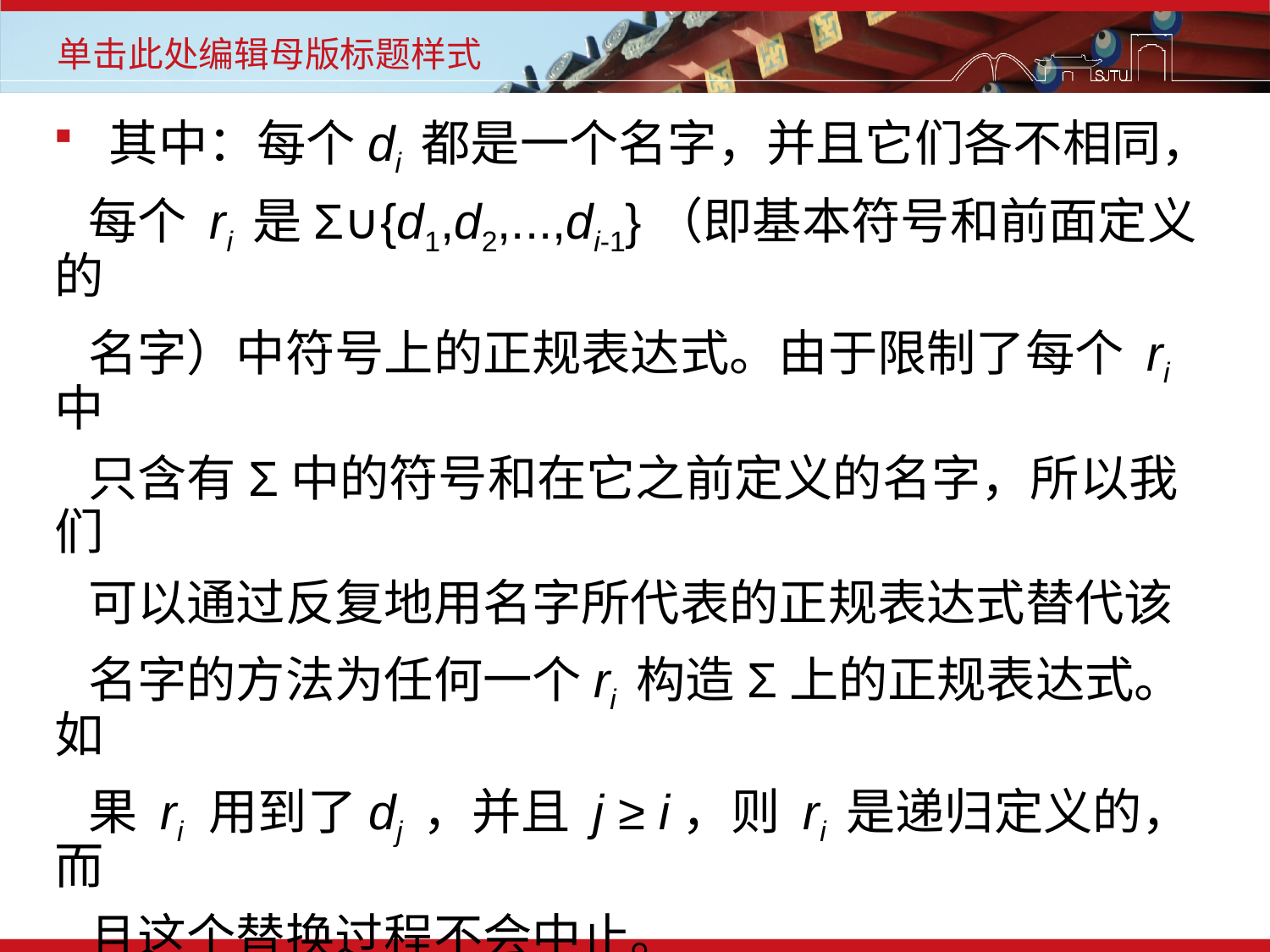

其中：每个di 都是一个名字，并且它们各不相同，
  每个 ri 是Σ∪{d1,d2,...,di-1}（即基本符号和前面定义的
  名字）中符号上的正规表达式。由于限制了每个 ri 中
  只含有Σ中的符号和在它之前定义的名字，所以我们
  可以通过反复地用名字所代表的正规表达式替代该
  名字的方法为任何一个ri 构造Σ上的正规表达式。如
  果 ri 用到了dj ，并且 j ≥ i，则 ri 是递归定义的，而
  且这个替换过程不会中止。
为了区别名字和符号，用黑体字表示正规定义中的
   名字。